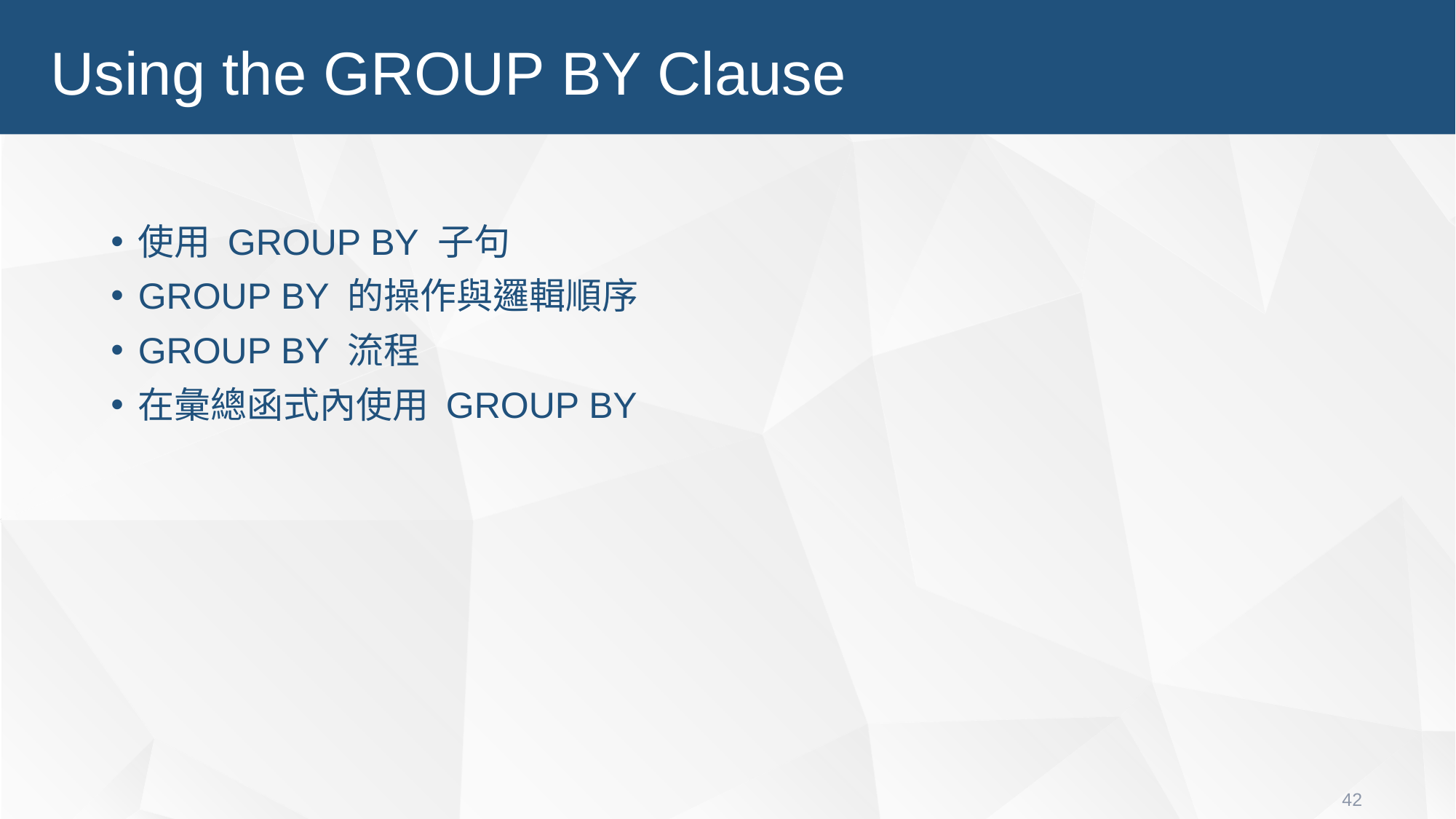

Using the GROUP BY Clause
使用 GROUP BY 子句
GROUP BY 的操作與邏輯順序
GROUP BY 流程
在彙總函式內使用 GROUP BY